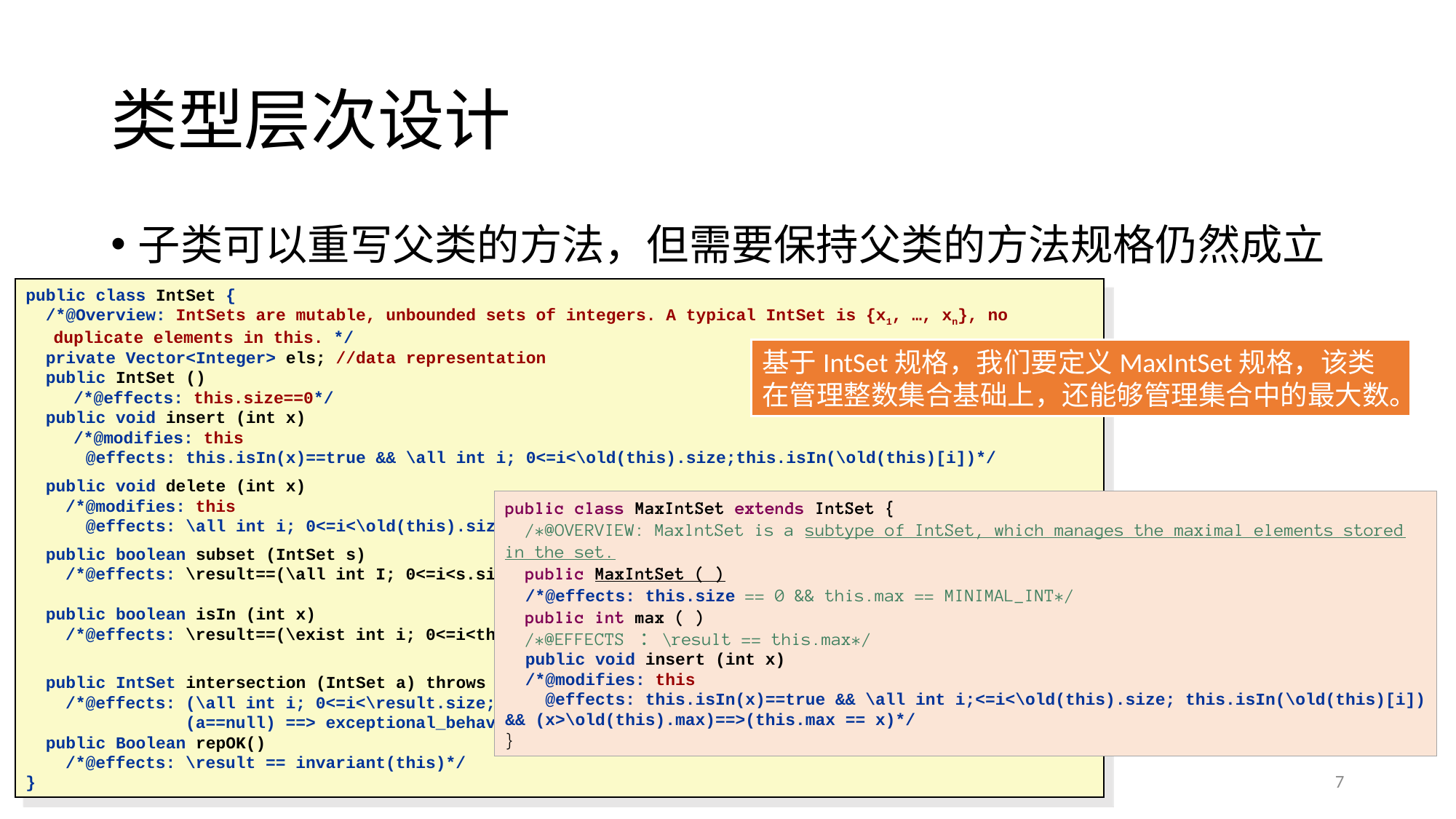

# 类型层次设计
子类可以重写父类的方法，但需要保持父类的方法规格仍然成立
public class IntSet {
  /*@Overview: IntSets are mutable, unbounded sets of integers. A typical IntSet is {x1, …, xn}, no duplicate elements in this. */
  private Vector<Integer> els; //data representation
  public IntSet ()
	  /*@effects: this.size==0*/
  public void insert (int x)
	  /*@modifies: this
      @effects: this.isIn(x)==true && \all int i; 0<=i<\old(this).size;this.isIn(\old(this)[i])*/
  public void delete (int x)
    /*@modifies: this
      @effects: \all int i; 0<=i<\old(this).size;(\old(this)[i]!=x)==>this.isIn(\old(this)[i])*/
  public boolean subset (IntSet s)
    /*@effects: \result==(\all int I; 0<=i<s.size;this.isIn(s[i])) */

  public boolean isIn (int x)
    /*@effects: \result==(\exist int i; 0<=i<this.size; this[i]==x) */

  public IntSet intersection (IntSet a) throws NullPointerException
    /*@effects: (\all int i; 0<=i<\result.size; this.isIn(\result[i]) && a.isIn(\result[i]))
                (a==null) ==> exceptional_behavior(NullPointerException)*/
  public Boolean repOK()
    /*@effects: \result == invariant(this)*/
}
基于IntSet规格，我们要定义MaxIntSet规格，该类在管理整数集合基础上，还能够管理集合中的最大数。
public class MaxIntSet extends IntSet {
  /*@OVERVIEW: MaxlntSet is a subtype of IntSet, which manages the maximal elements stored in the set.
  public MaxIntSet ( )
  /*@effects: this.size == 0 && this.max == MINIMAL_INT*/
  public int max ( )
  /*@EFFECTS ：\result == this.max*/
  public void insert (int x)
  /*@modifies: this
    @effects: this.isIn(x)==true && \all int i;<=i<\old(this).size; this.isIn(\old(this)[i]) && (x>\old(this).max)==>(this.max == x)*/
}
7